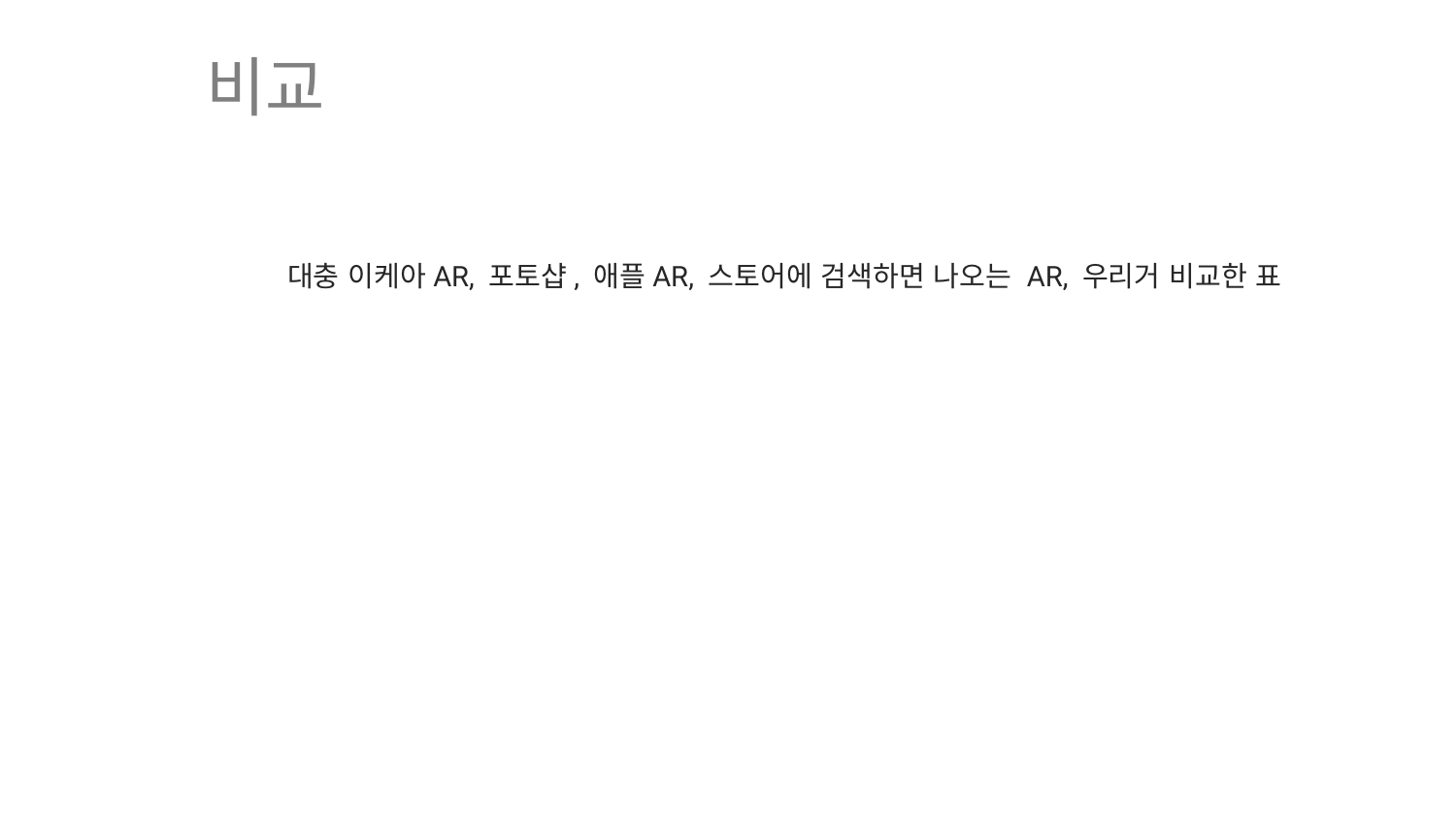

# 비교
대충 이케아AR, 포토샵, 애플AR, 스토어에 검색하면 나오는 AR, 우리거 비교한 표